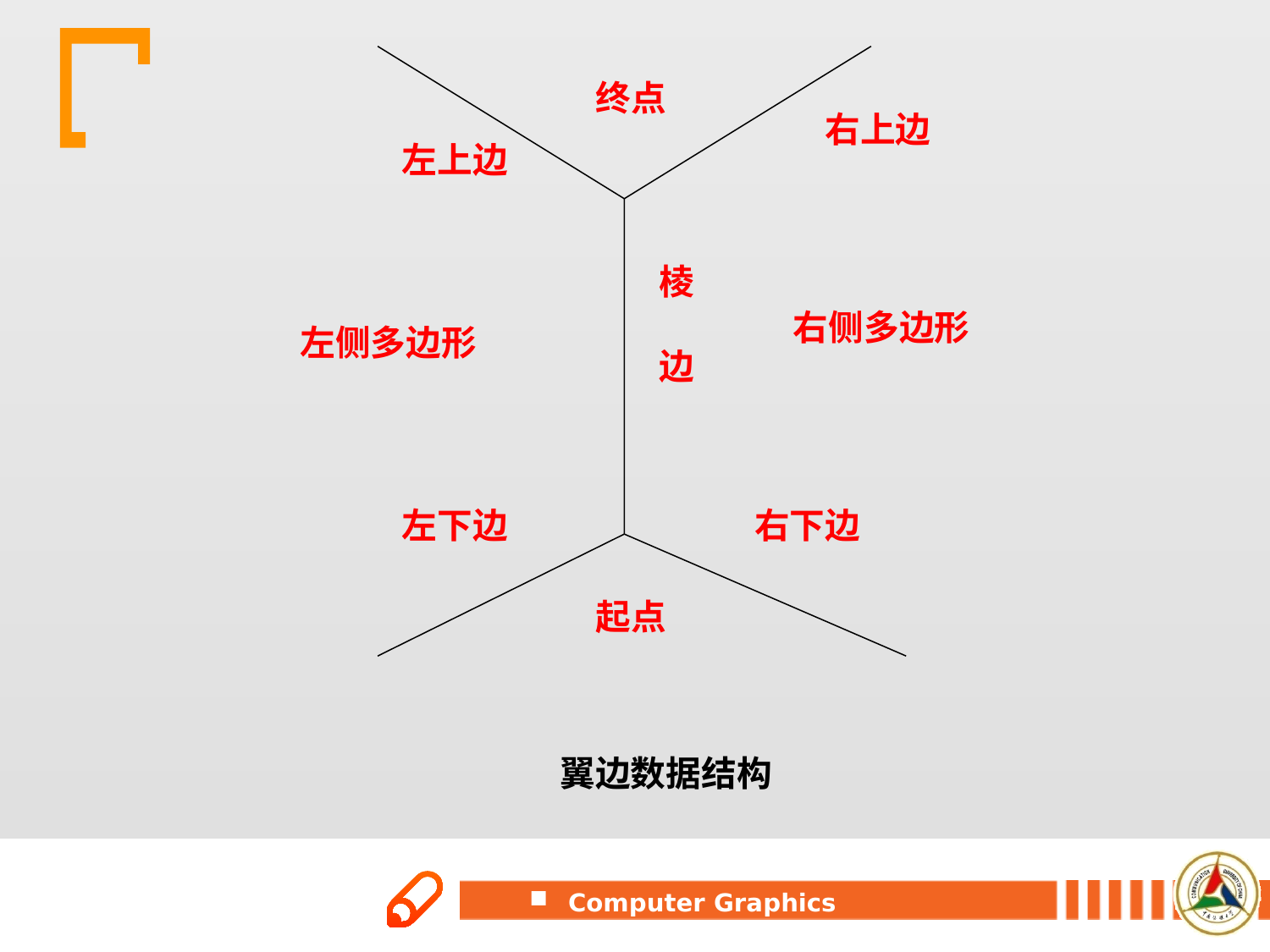

终点
右上边
左上边
棱

边
右侧多边形
左侧多边形
左下边
右下边

起点
翼边数据结构